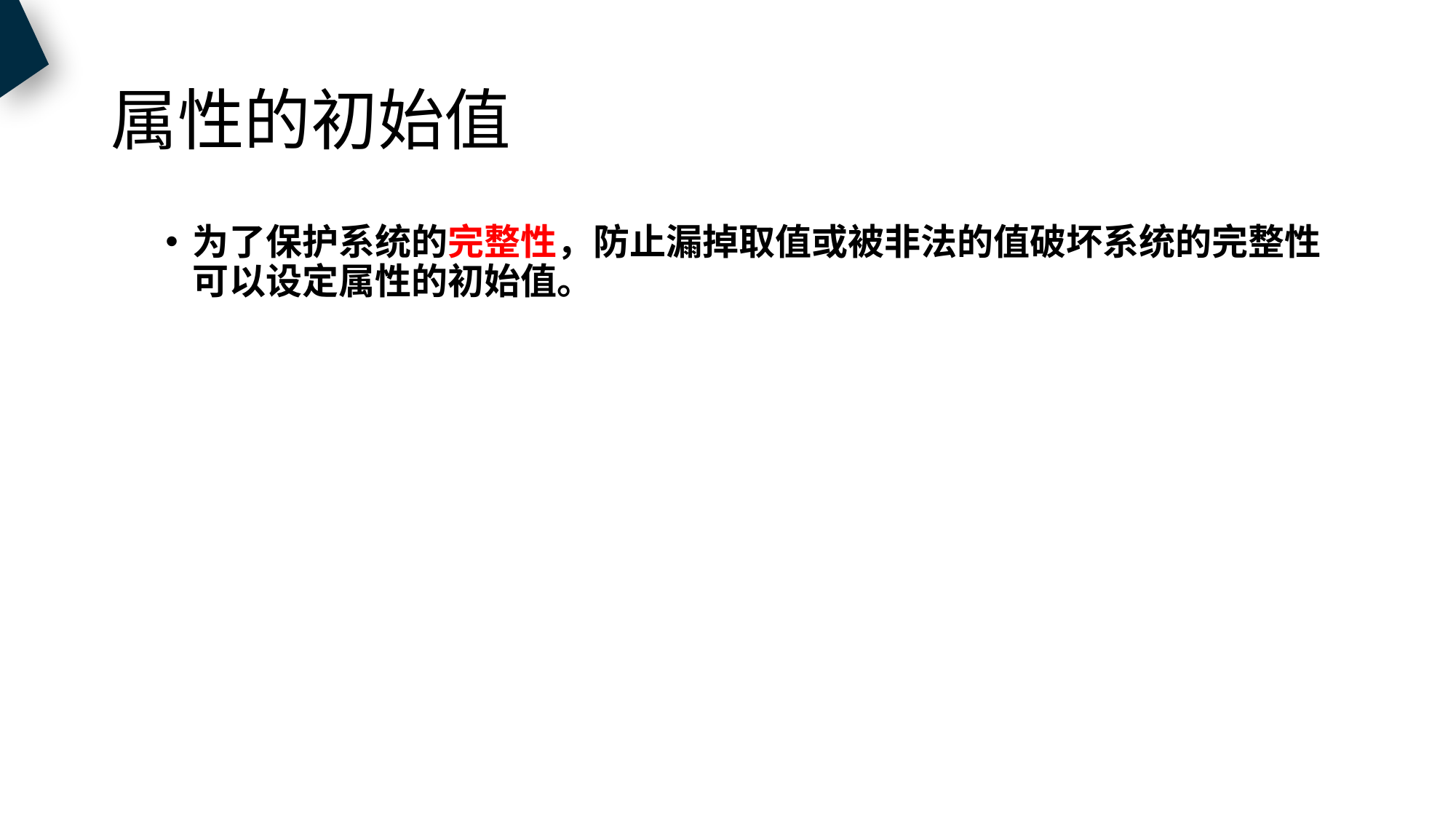

# 属性的初始值
为了保护系统的完整性，防止漏掉取值或被非法的值破坏系统的完整性可以设定属性的初始值。